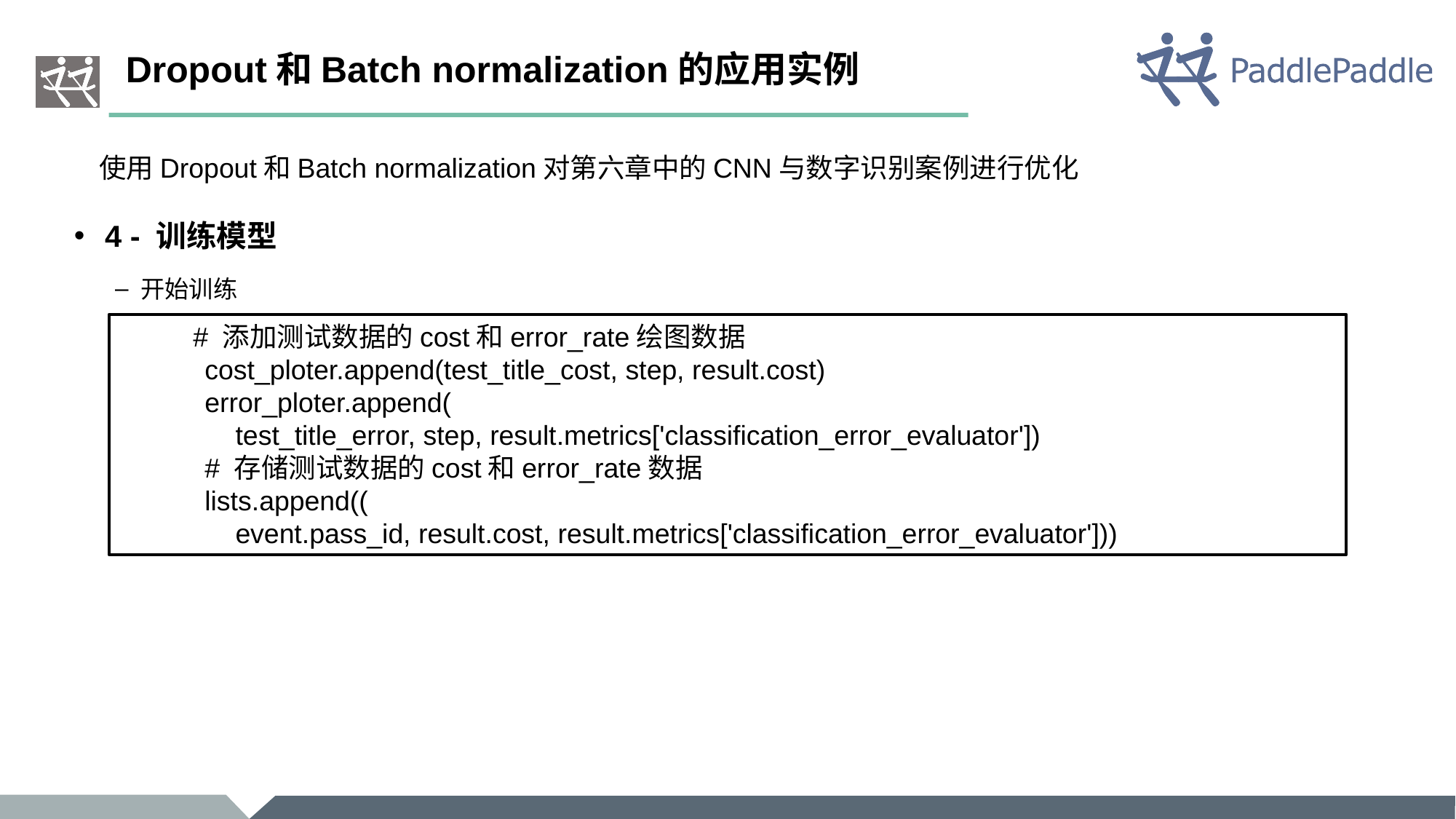

# Dropout和Batch normalization的应用实例
使用Dropout和Batch normalization对第六章中的CNN与数字识别案例进行优化
4 - 训练模型
开始训练
        # 添加测试数据的cost和error_rate绘图数据
        cost_ploter.append(test_title_cost, step, result.cost)
        error_ploter.append(
            test_title_error, step, result.metrics['classification_error_evaluator'])
        # 存储测试数据的cost和error_rate数据
        lists.append((
            event.pass_id, result.cost, result.metrics['classification_error_evaluator']))